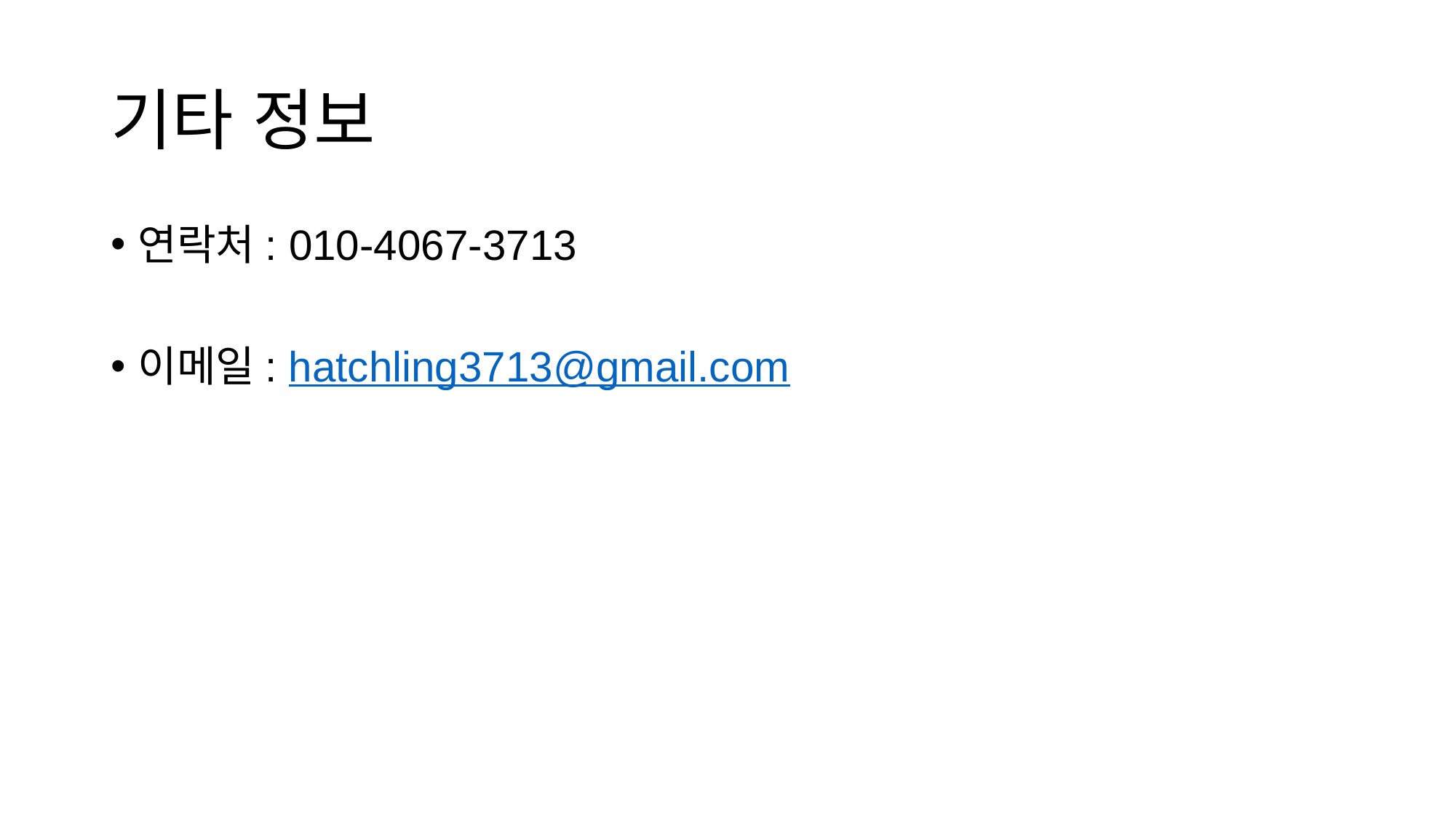

# 기타 정보
연락처: 010-4067-3713

이메일: hatchling3713@gmail.com